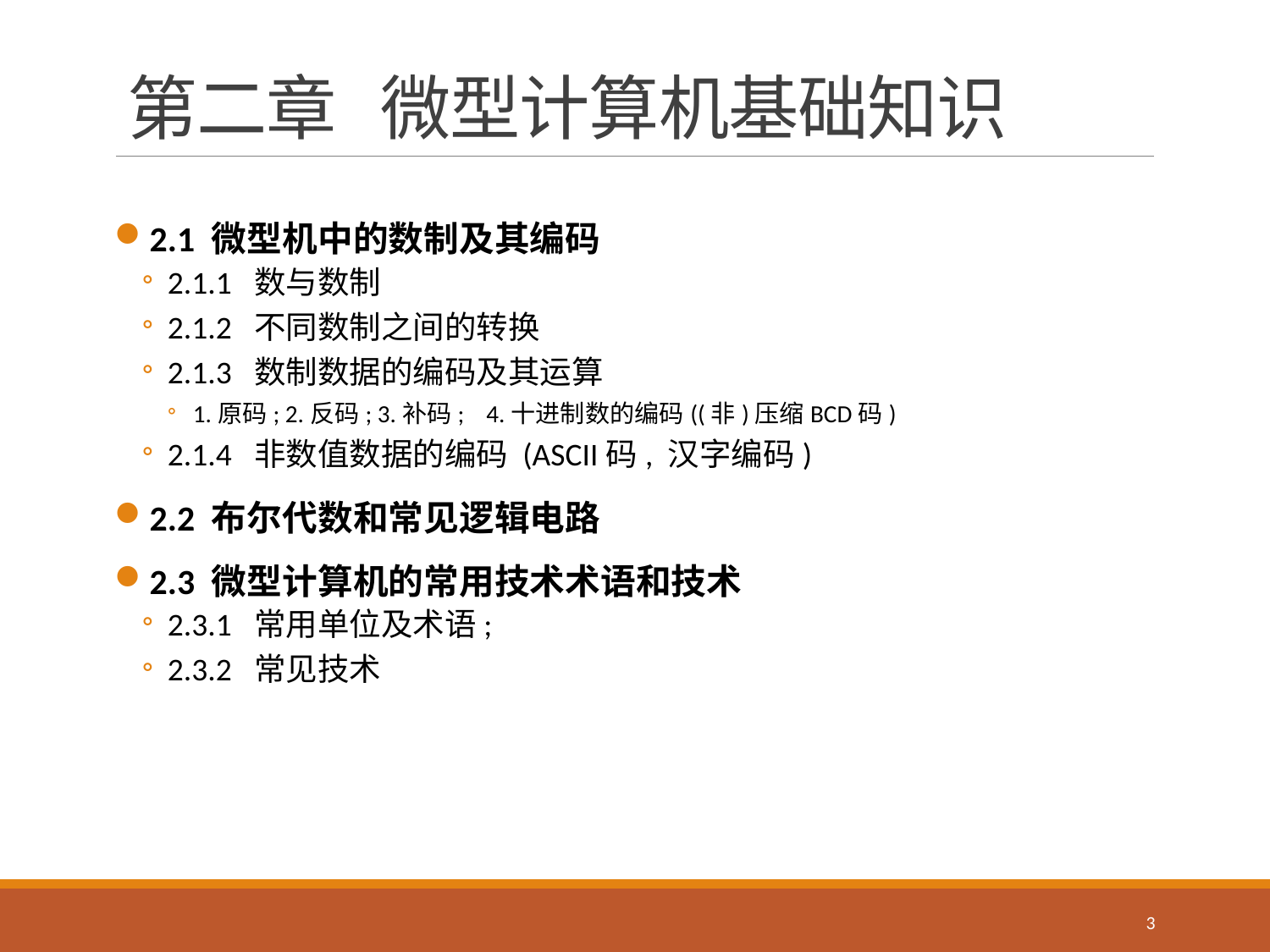

# 第二章   微型计算机基础知识
2.1 微型机中的数制及其编码
2.1.1  数与数制
2.1.2  不同数制之间的转换
2.1.3  数制数据的编码及其运算
1.原码; 2.反码; 3.补码;    4.十进制数的编码((非)压缩BCD码)
2.1.4  非数值数据的编码 (ASCII码, 汉字编码)
2.2 布尔代数和常见逻辑电路
2.3 微型计算机的常用技术术语和技术
2.3.1  常用单位及术语;
2.3.2  常见技术
3